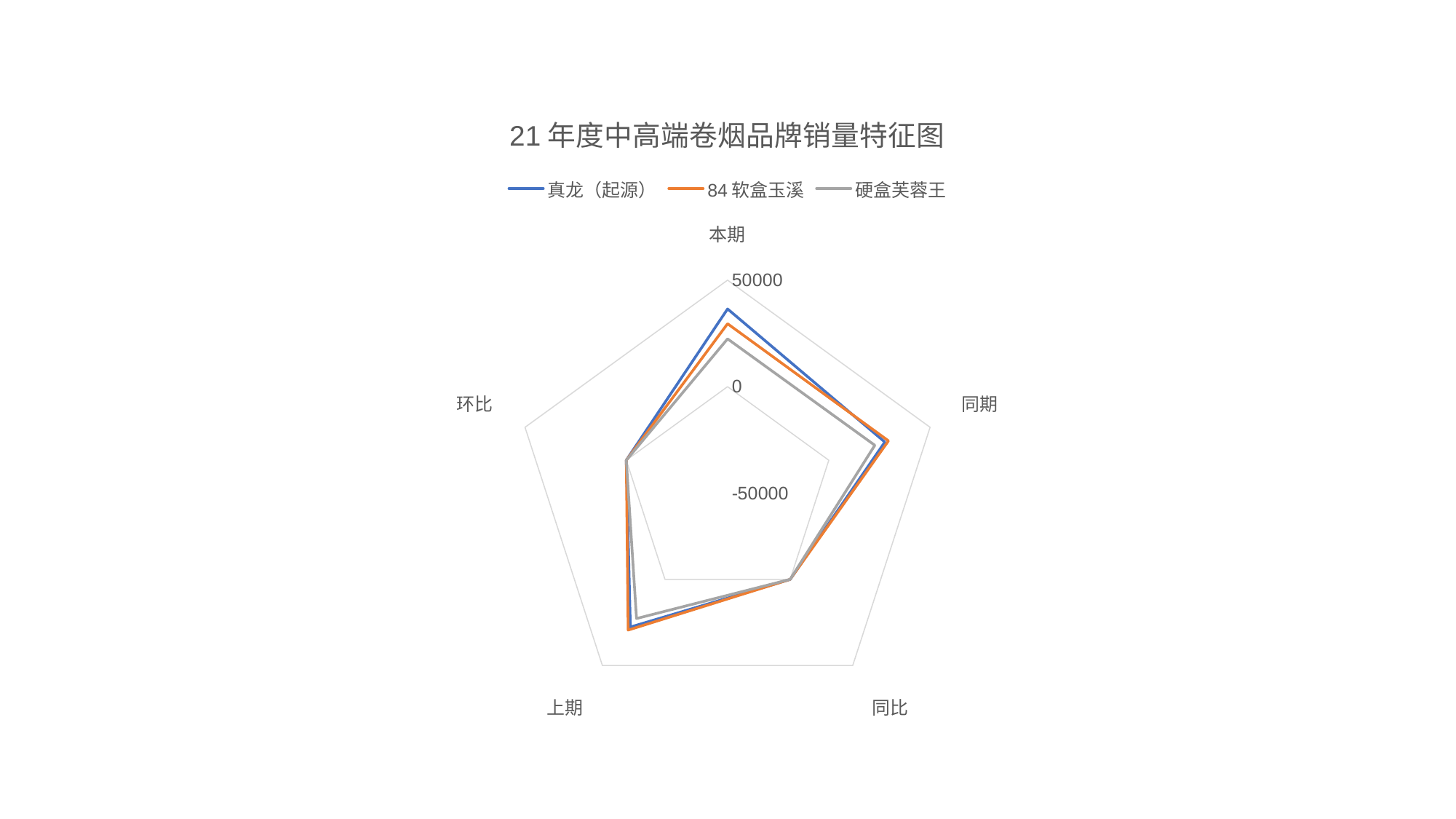

### Chart: 21年度中高端卷烟品牌销量特征图

| Category | 真龙（起源） | 84软盒玉溪 | 硬盒芙蓉王 |
|---|---|---|---|
| 本期 | 36477.72 | 29527.46 | 22424.22 |
| 同期 | 27655.46 | 29438.02 | 22719.64 |
| 同比 | 31.9 | 0.3 | -1.3 |
| 上期 | 27655.46 | 29438.02 | 22719.64 |
| 环比 | 31.9 | 0.3 | -1.3 |